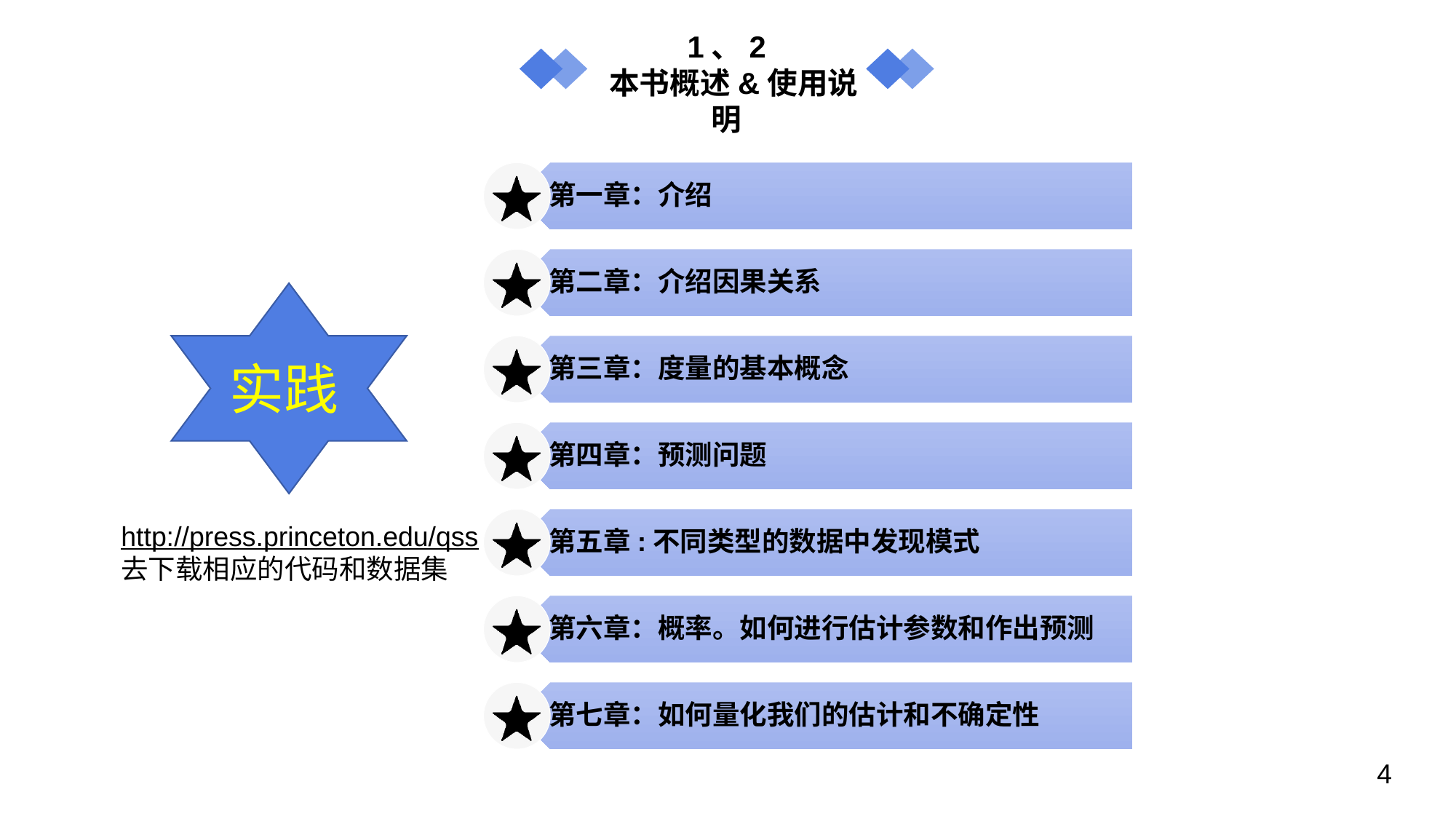

1、2
 本书概述&使用说明

第一章：介绍
第二章：介绍因果关系
第三章：度量的基本概念
第四章：预测问题
第五章:不同类型的数据中发现模式
第六章：概率。如何进行估计参数和作出预测
第七章：如何量化我们的估计和不确定性

实践
http://press.princeton.edu/qss
去下载相应的代码和数据集
4